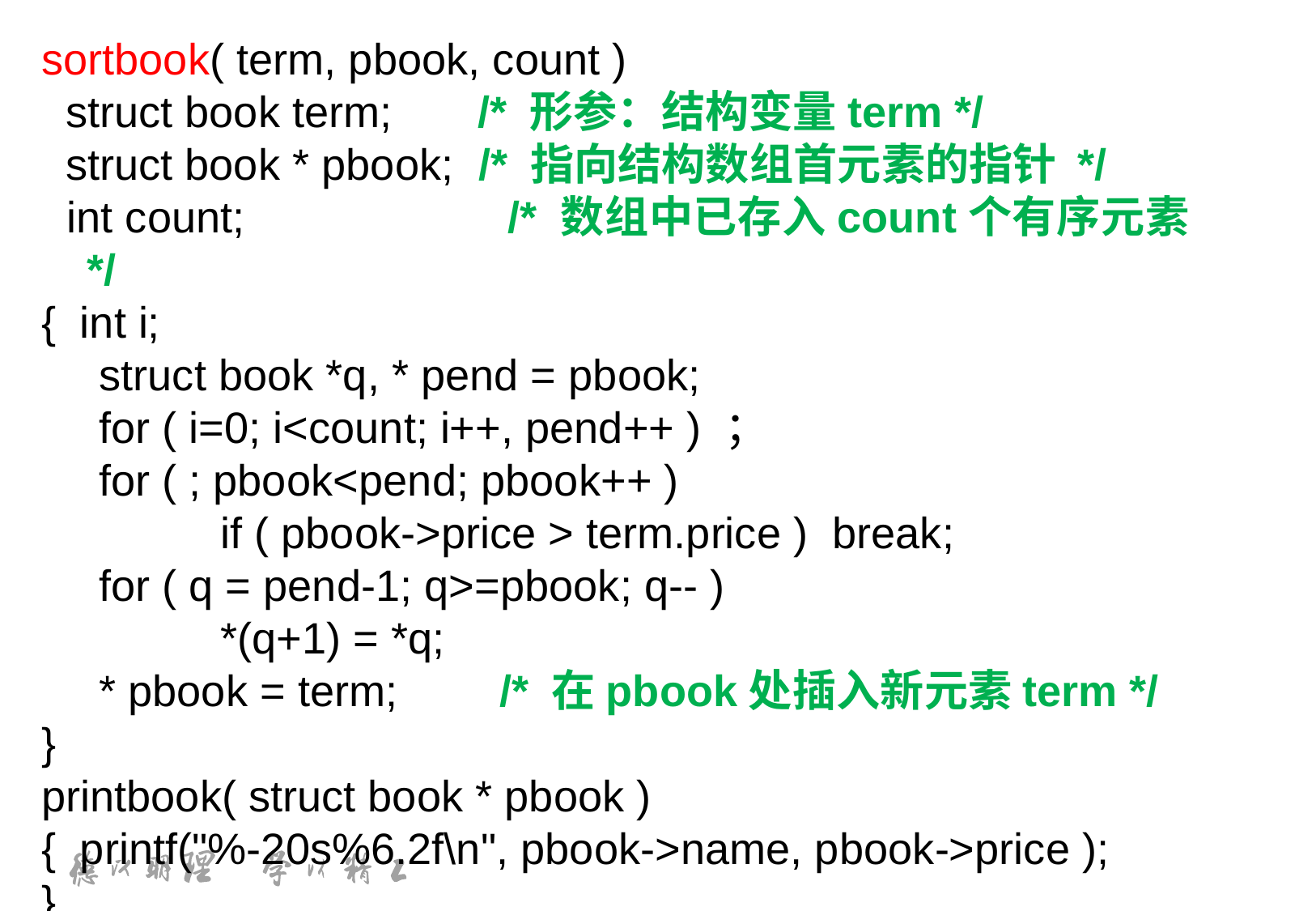

sortbook( term, pbook, count )
  struct book term;       /* 形参：结构变量term */
  struct book * pbook;  /* 指向结构数组首元素的指针 */
  int count;	              /* 数组中已存入count个有序元素 */
{  int i;
	 struct book *q, * pend = pbook;
	 for ( i=0; i<count; i++, pend++ ) ；
 	 for ( ; pbook<pend; pbook++ )
		 if ( pbook->price > term.price )  break;
	 for ( q = pend-1; q>=pbook; q-- )
		 *(q+1) = *q;
	 * pbook = term;	    /* 在pbook处插入新元素term */
}
printbook( struct book * pbook )
{  printf("%-20s%6.2f\n", pbook->name, pbook->price );
}
126